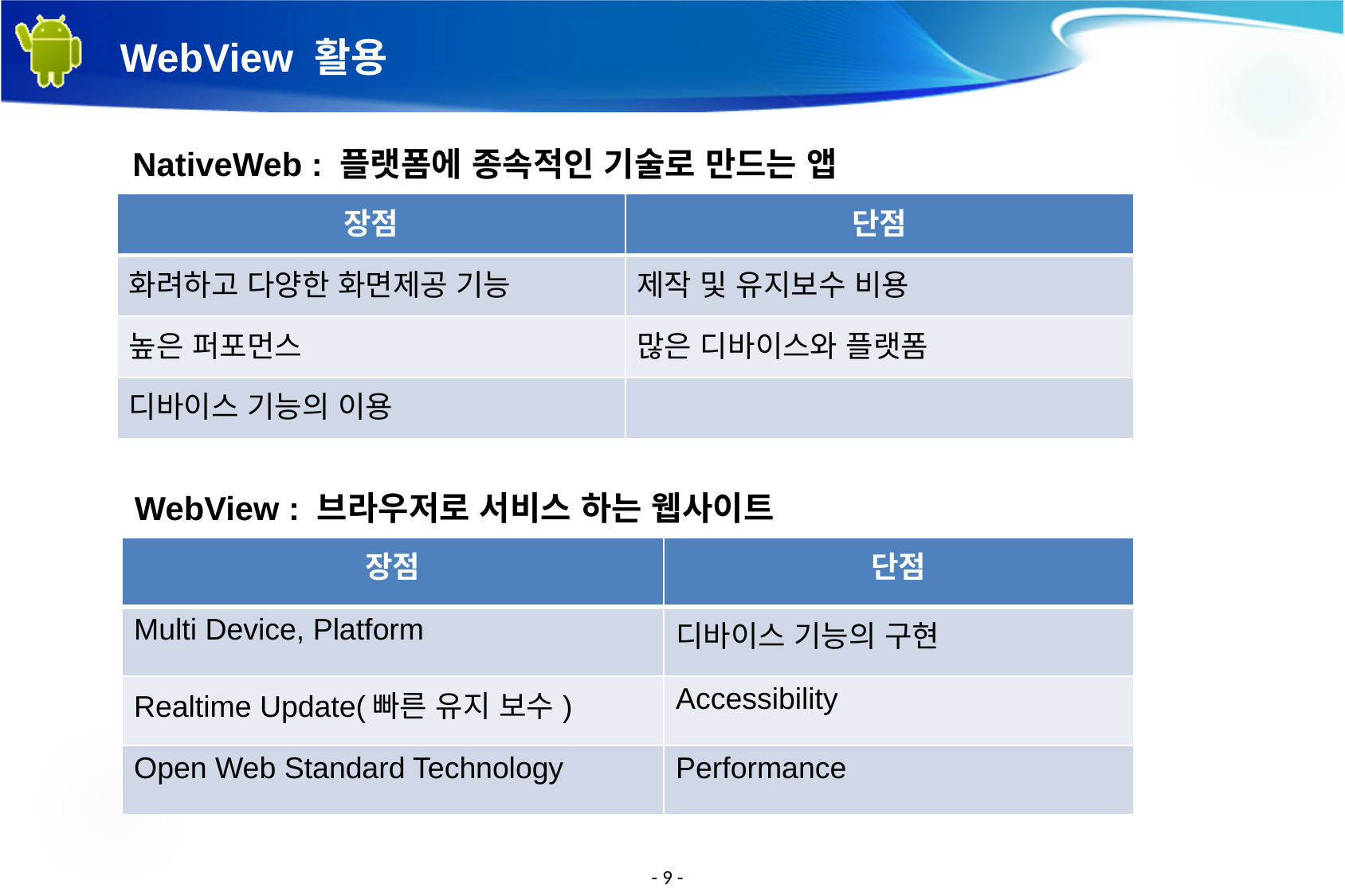

WebView 활용
NativeWeb : 플랫폼에 종속적인 기술로 만드는 앱
| 장점 | 단점 |
| --- | --- |
| 화려하고 다양한 화면제공 기능 | 제작 및 유지보수 비용 |
| 높은 퍼포먼스 | 많은 디바이스와 플랫폼 |
| 디바이스 기능의 이용 |  |
WebView : 브라우저로 서비스 하는 웹사이트
| 장점 | 단점 |
| --- | --- |
| Multi Device, Platform | 디바이스 기능의 구현 |
| Realtime Update(빠른 유지 보수) | Accessibility |
| Open Web Standard Technology | Performance |